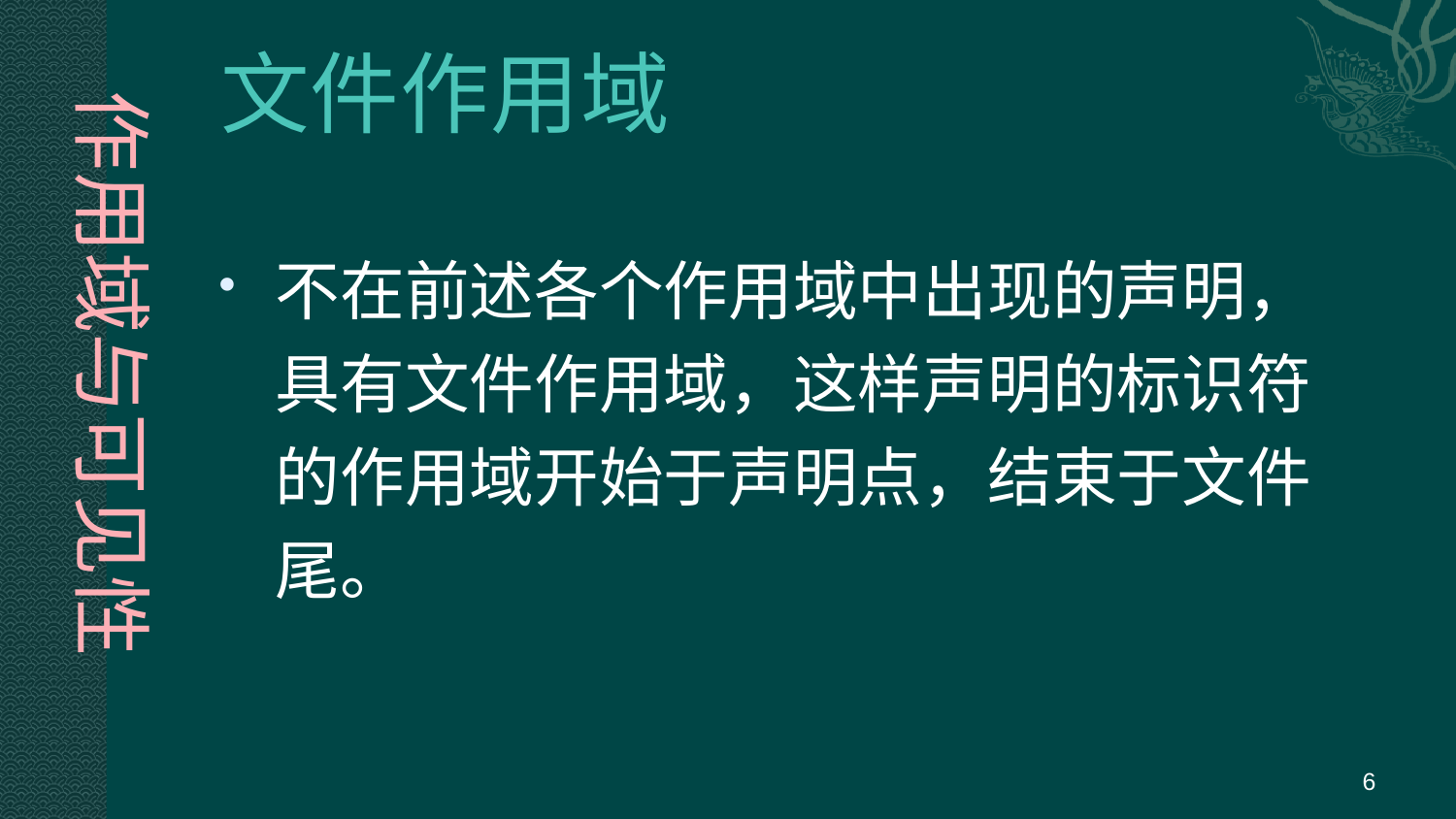

# 文件作用域
作用域与可见性
不在前述各个作用域中出现的声明，具有文件作用域，这样声明的标识符的作用域开始于声明点，结束于文件尾。
6